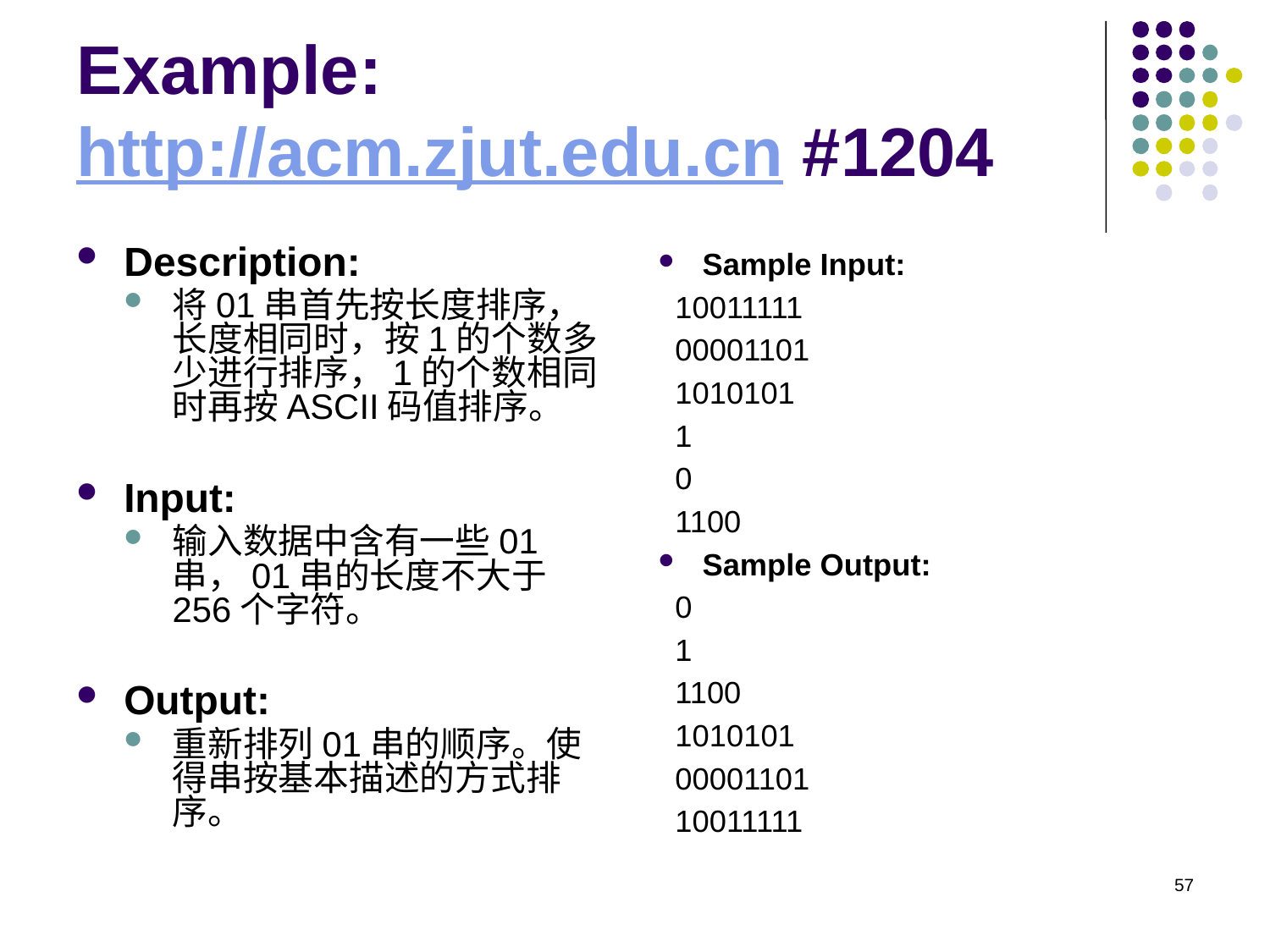

# Example: http://acm.zjut.edu.cn #1204
Description:
将01串首先按长度排序，长度相同时，按1的个数多少进行排序，1的个数相同时再按ASCII码值排序。

Input:
输入数据中含有一些01串，01串的长度不大于256个字符。

Output:
重新排列01串的顺序。使得串按基本描述的方式排序。
Sample Input:
  10011111
  00001101
  1010101
  1
  0
  1100
Sample Output:
  0
  1
  1100
  1010101
  00001101
  10011111
57